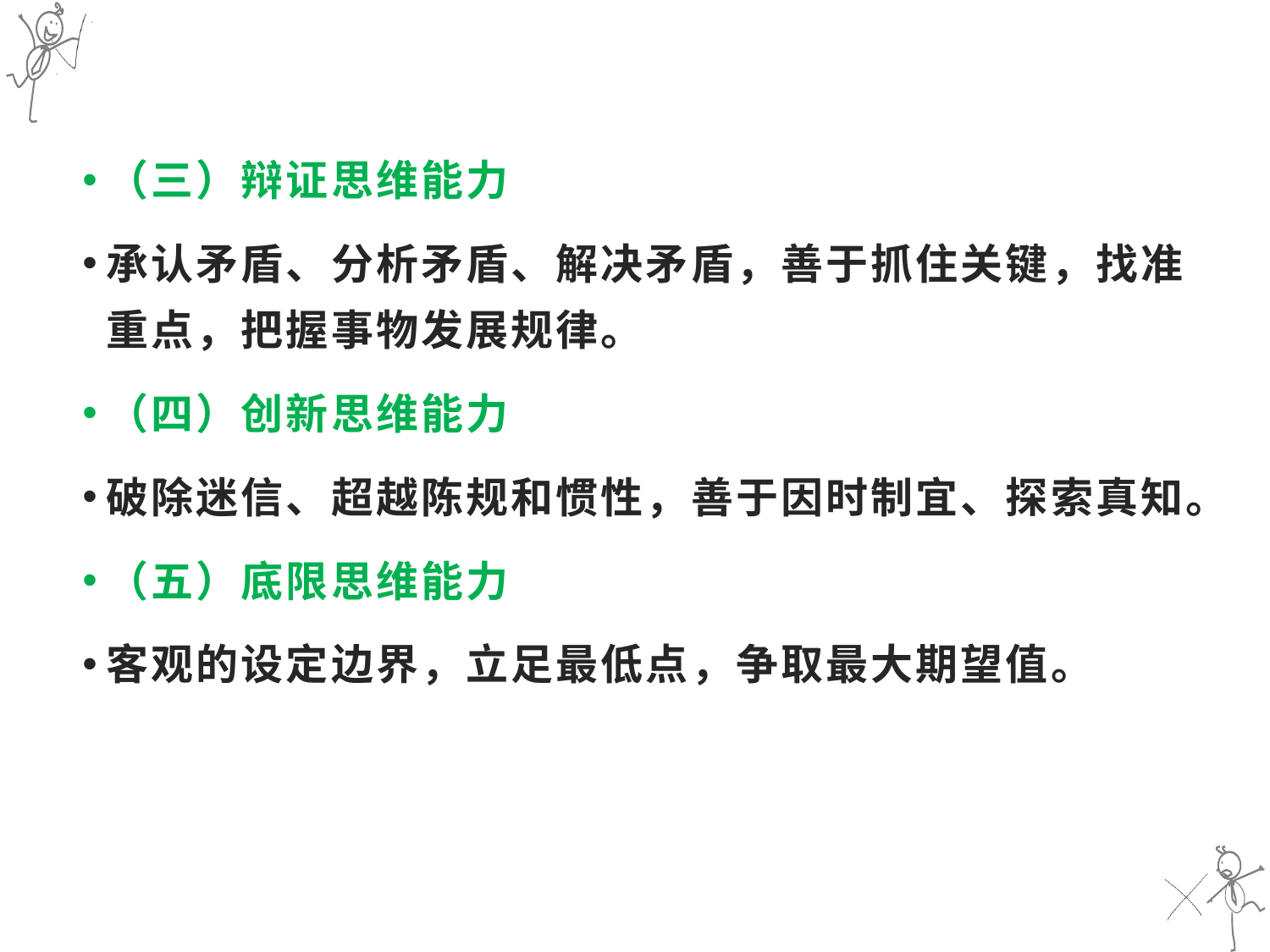

（三）辩证思维能力
承认矛盾、分析矛盾、解决矛盾，善于抓住关键，找准重点，把握事物发展规律。
（四）创新思维能力
破除迷信、超越陈规和惯性，善于因时制宜、探索真知。
（五）底限思维能力
客观的设定边界，立足最低点，争取最大期望值。